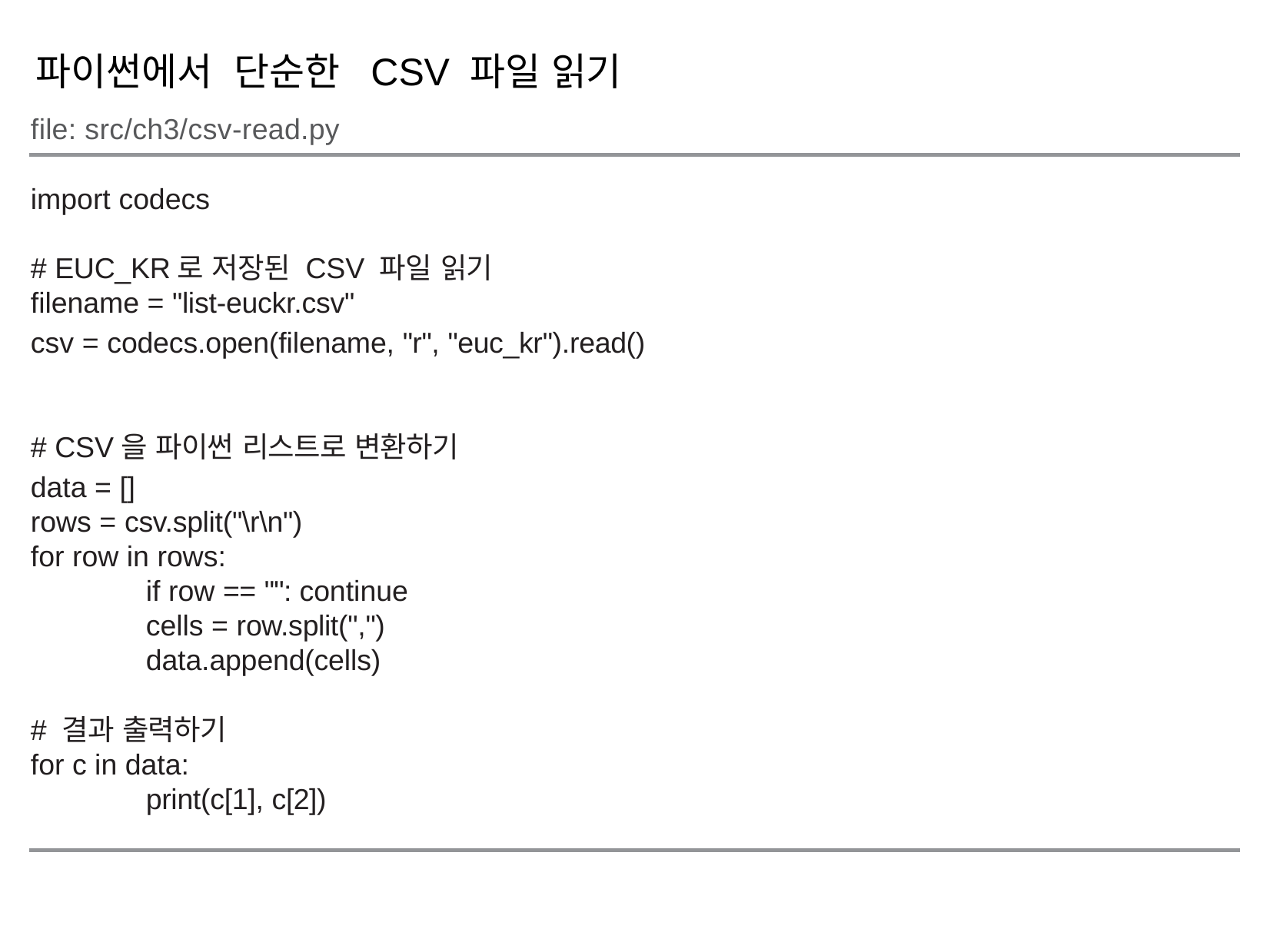

파이썬에서  단순한  CSV 파일 읽기
file: src/ch3/csv-read.py

import codecs

# EUC_KR로 저장된 CSV 파일 읽기
filename = "list-euckr.csv"
csv = codecs.open(filename, "r", "euc_kr").read()

# CSV을 파이썬 리스트로 변환하기
data = []
rows = csv.split("\r\n")
for row in rows:
	if row == "": continue
	cells = row.split(",")
	data.append(cells)

# 결과 출력하기
for c in data:
	print(c[1], c[2])